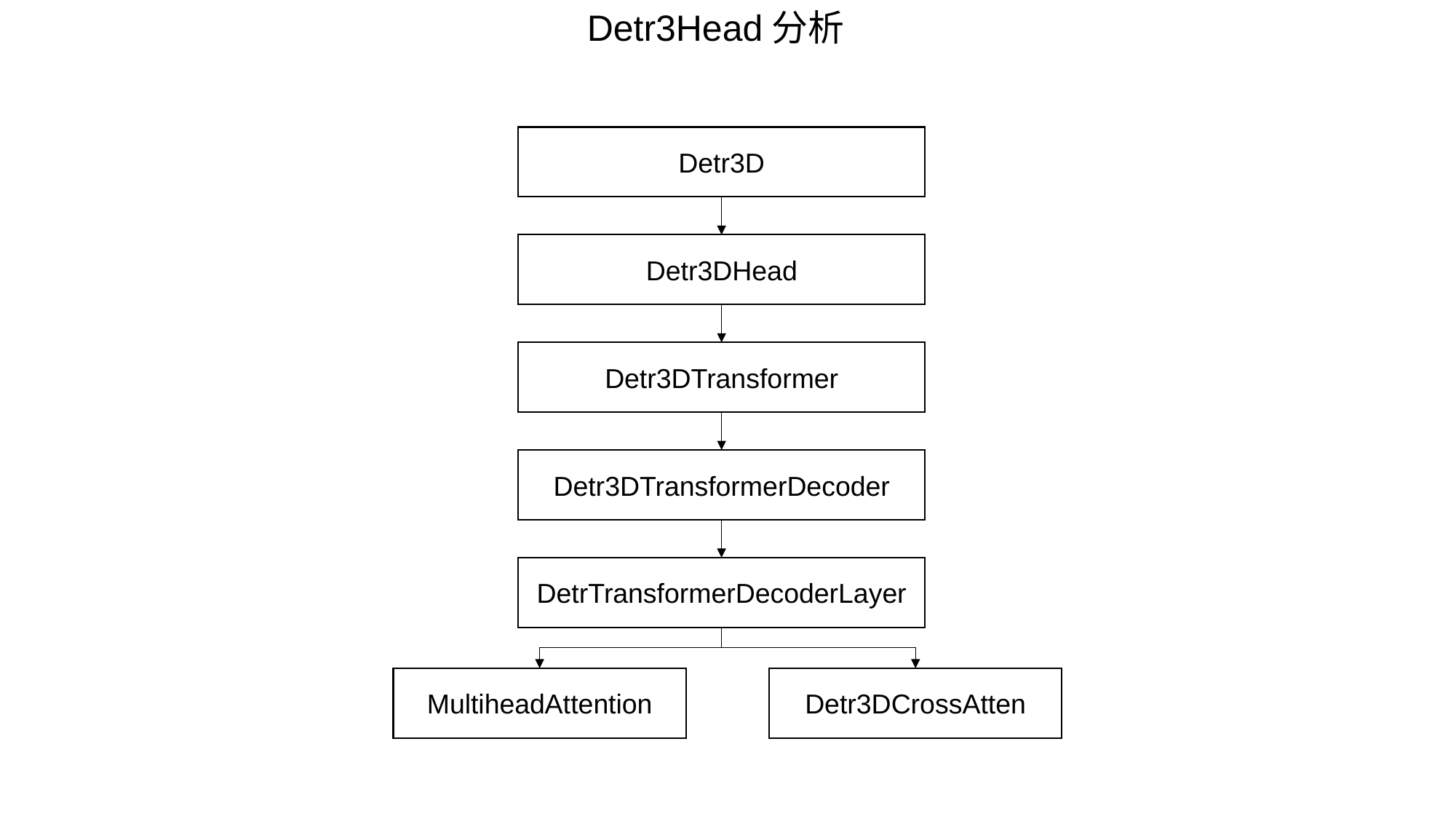

Detr3Head分析
Detr3D
Detr3DHead
Detr3DTransformer
Detr3DTransformerDecoder
DetrTransformerDecoderLayer
MultiheadAttention
Detr3DCrossAtten